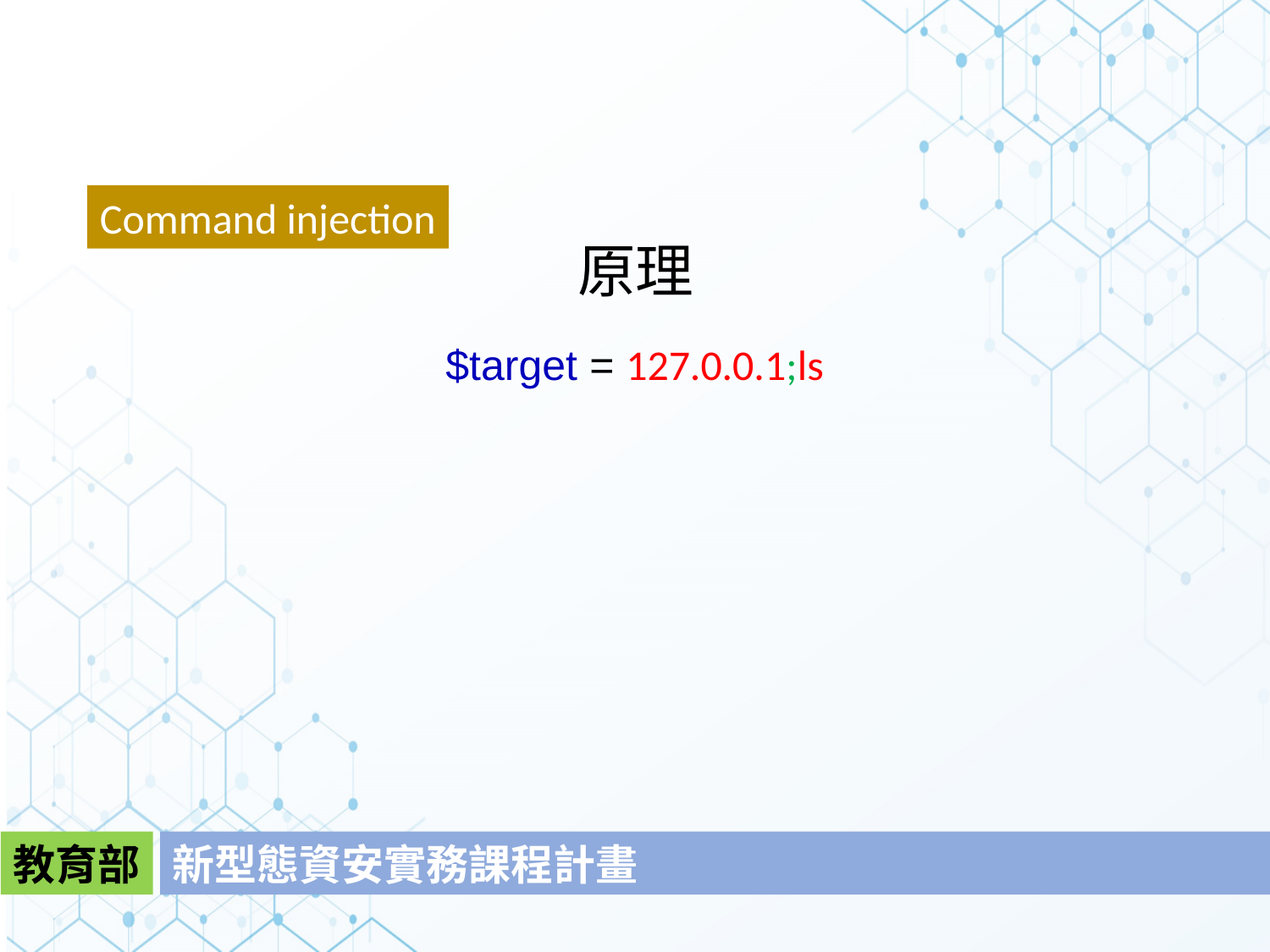

Command injection
原理
$target = 127.0.0.1;ls
教育部
新型態資安實務課程計畫